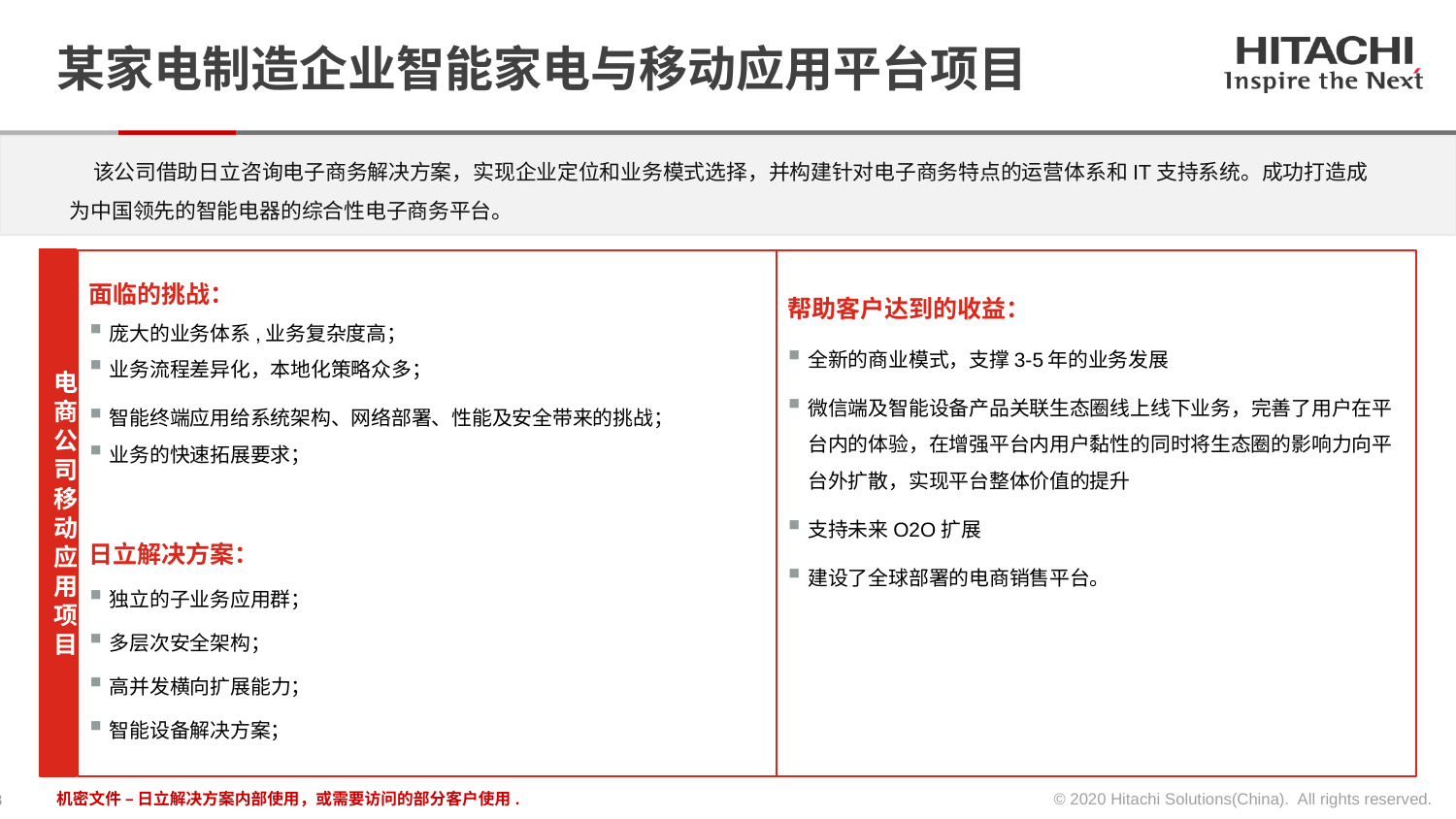

# 某家电制造企业智能家电与移动应用平台项目

    该公司借助日立咨询电子商务解决方案，实现企业定位和业务模式选择，并构建针对电子商务特点的运营体系和IT支持系统。成功打造成为中国领先的智能电器的综合性电子商务平台。
电商公司移动应用项目
面临的挑战：
庞大的业务体系,业务复杂度高；
业务流程差异化，本地化策略众多；
智能终端应用给系统架构、网络部署、性能及安全带来的挑战；
业务的快速拓展要求；

日立解决方案：
独立的子业务应用群；
多层次安全架构；
高并发横向扩展能力；
智能设备解决方案；
帮助客户达到的收益：
全新的商业模式，支撑3-5年的业务发展
微信端及智能设备产品关联生态圈线上线下业务，完善了用户在平台内的体验，在增强平台内用户黏性的同时将生态圈的影响力向平台外扩散，实现平台整体价值的提升
支持未来O2O扩展
建设了全球部署的电商销售平台。